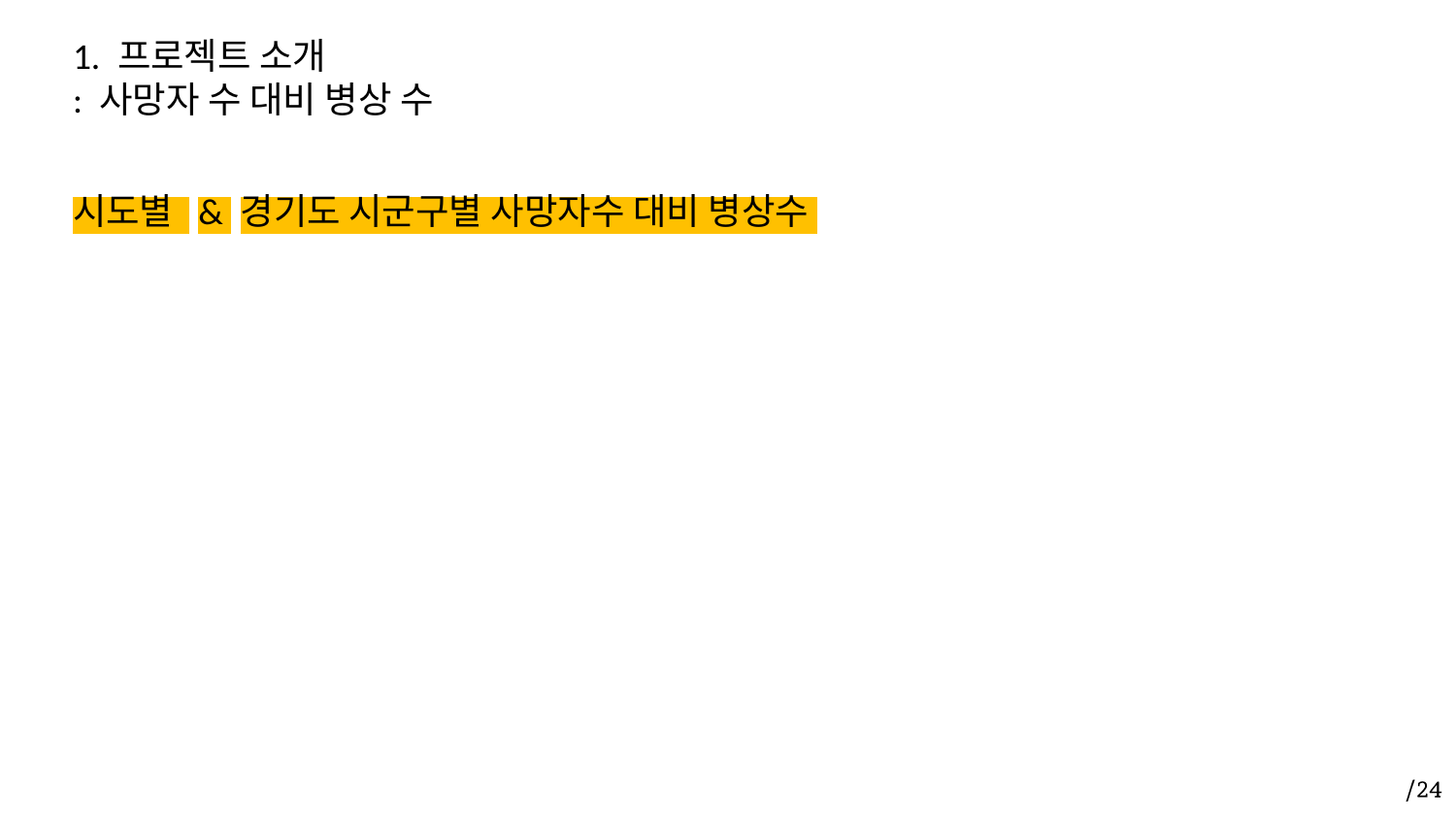

# 1. 프로젝트 소개
: 사망자 수 대비 병상 수
시도별  & 경기도 시군구별 사망자수 대비 병상수